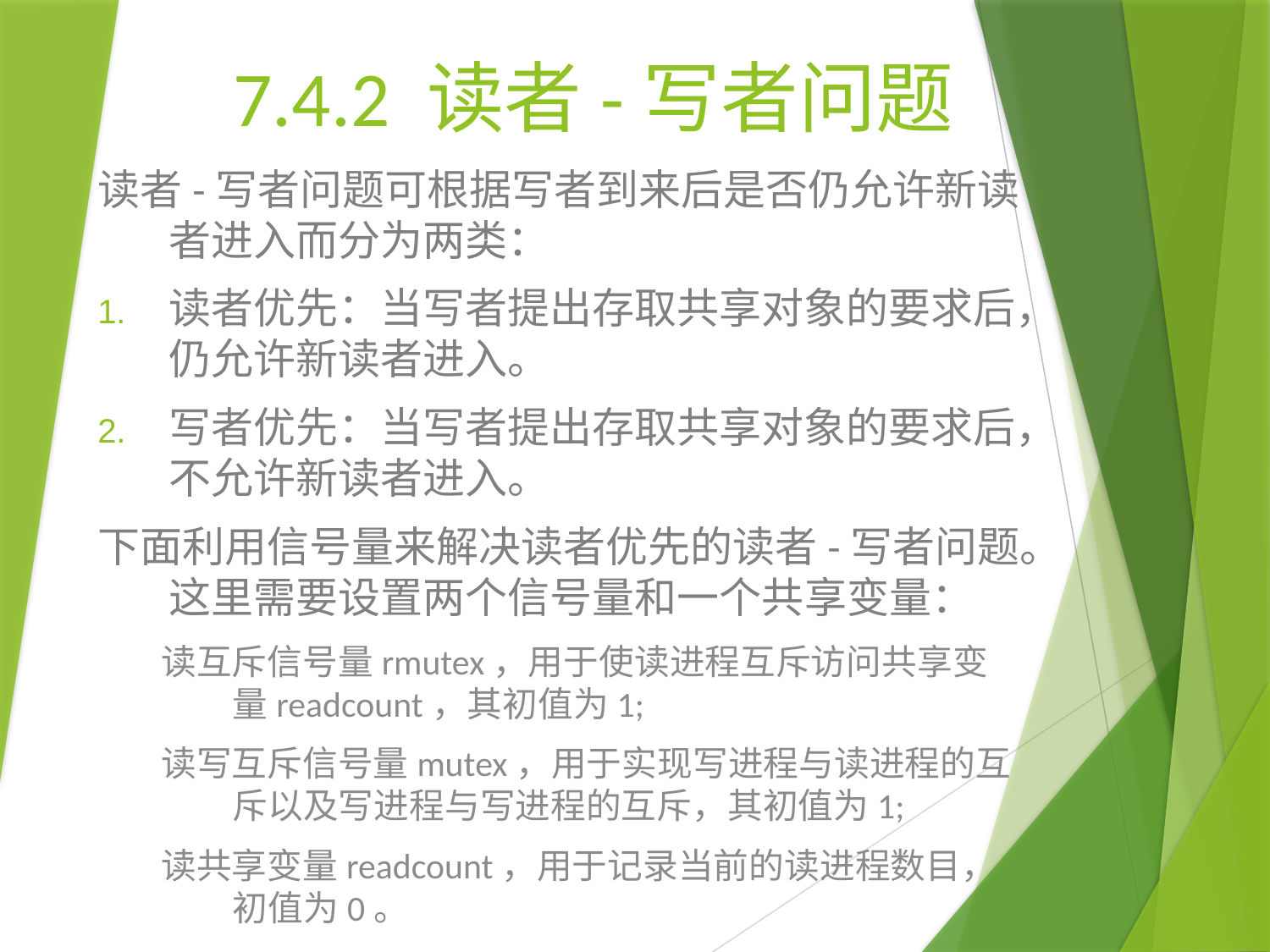

# 7.4.2 读者-写者问题
读者-写者问题可根据写者到来后是否仍允许新读者进入而分为两类：
读者优先：当写者提出存取共享对象的要求后，仍允许新读者进入。
写者优先：当写者提出存取共享对象的要求后，不允许新读者进入。
下面利用信号量来解决读者优先的读者-写者问题。这里需要设置两个信号量和一个共享变量：
读互斥信号量rmutex，用于使读进程互斥访问共享变量readcount，其初值为1;
读写互斥信号量mutex，用于实现写进程与读进程的互斥以及写进程与写进程的互斥，其初值为1;
读共享变量readcount，用于记录当前的读进程数目，初值为0。